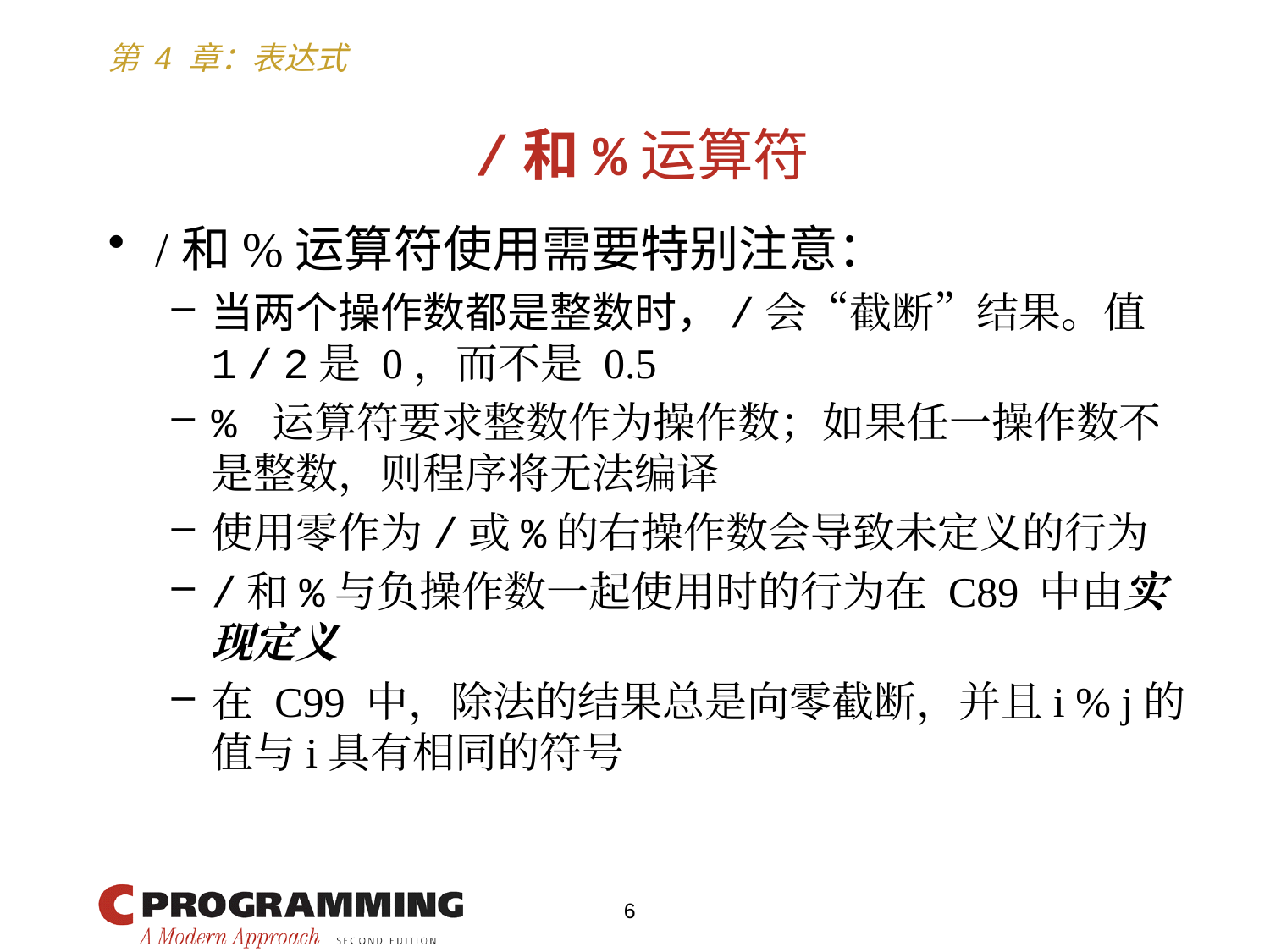

# /和%运算符
/和%运算符使用需要特别注意：
当两个操作数都是整数时，/会“截断”结果。值1 / 2是 0，而不是 0.5
% 运算符要求整数作为操作数；如果任一操作数不是整数，则程序将无法编译
使用零作为/或%的右操作数会导致未定义的行为
/和%与负操作数一起使用时的行为在 C89 中由实现定义
在 C99 中，除法的结果总是向零截断，并且i % j的值与i具有相同的符号

6